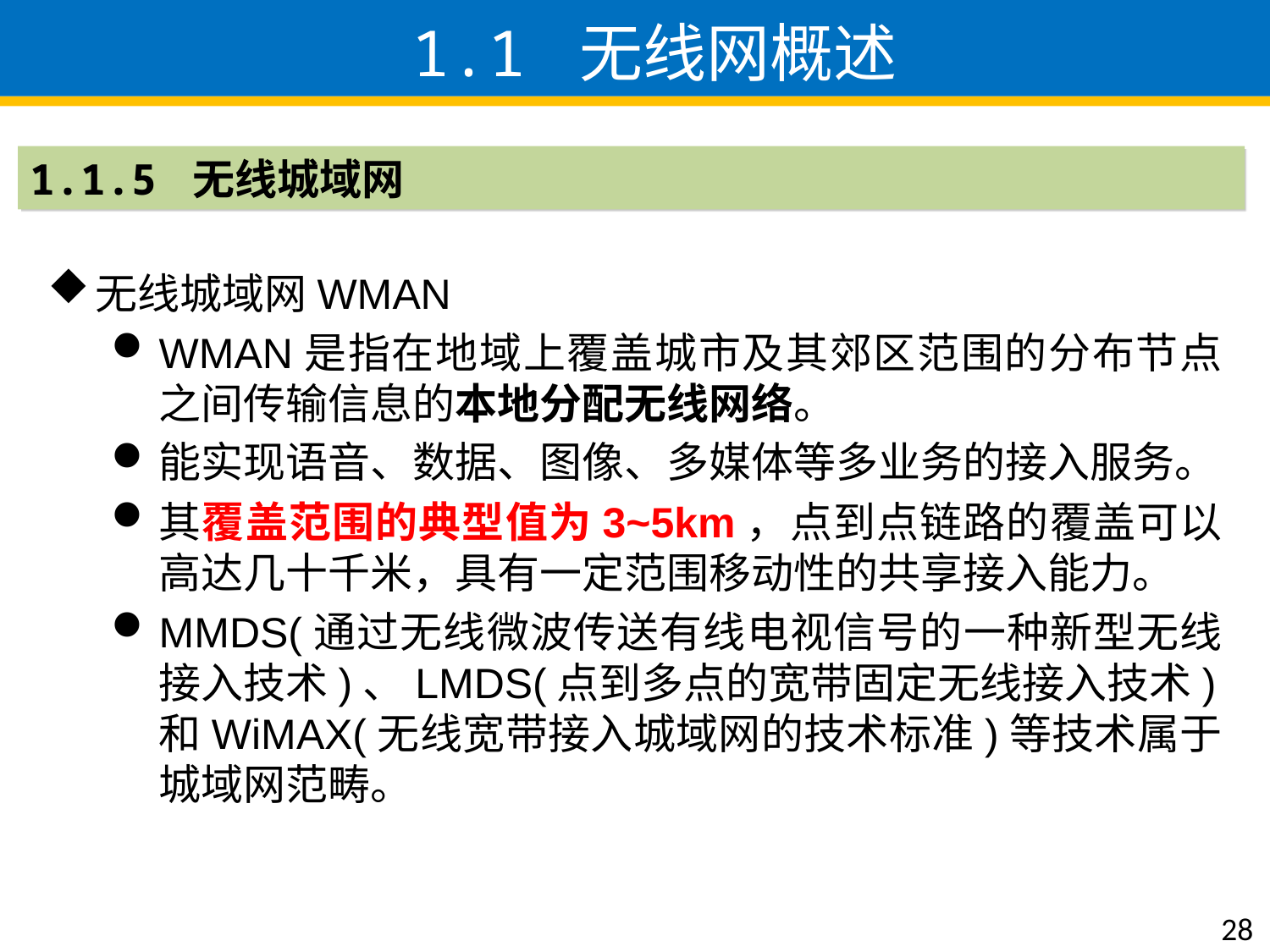

# 1.1 无线网概述
1.1.5 无线城域网
无线城域网WMAN
WMAN是指在地域上覆盖城市及其郊区范围的分布节点之间传输信息的本地分配无线网络。
能实现语音、数据、图像、多媒体等多业务的接入服务。
其覆盖范围的典型值为3~5km，点到点链路的覆盖可以高达几十千米，具有一定范围移动性的共享接入能力。
MMDS(通过无线微波传送有线电视信号的一种新型无线接入技术)、LMDS(点到多点的宽带固定无线接入技术)和WiMAX(无线宽带接入城域网的技术标准)等技术属于城域网范畴。
28